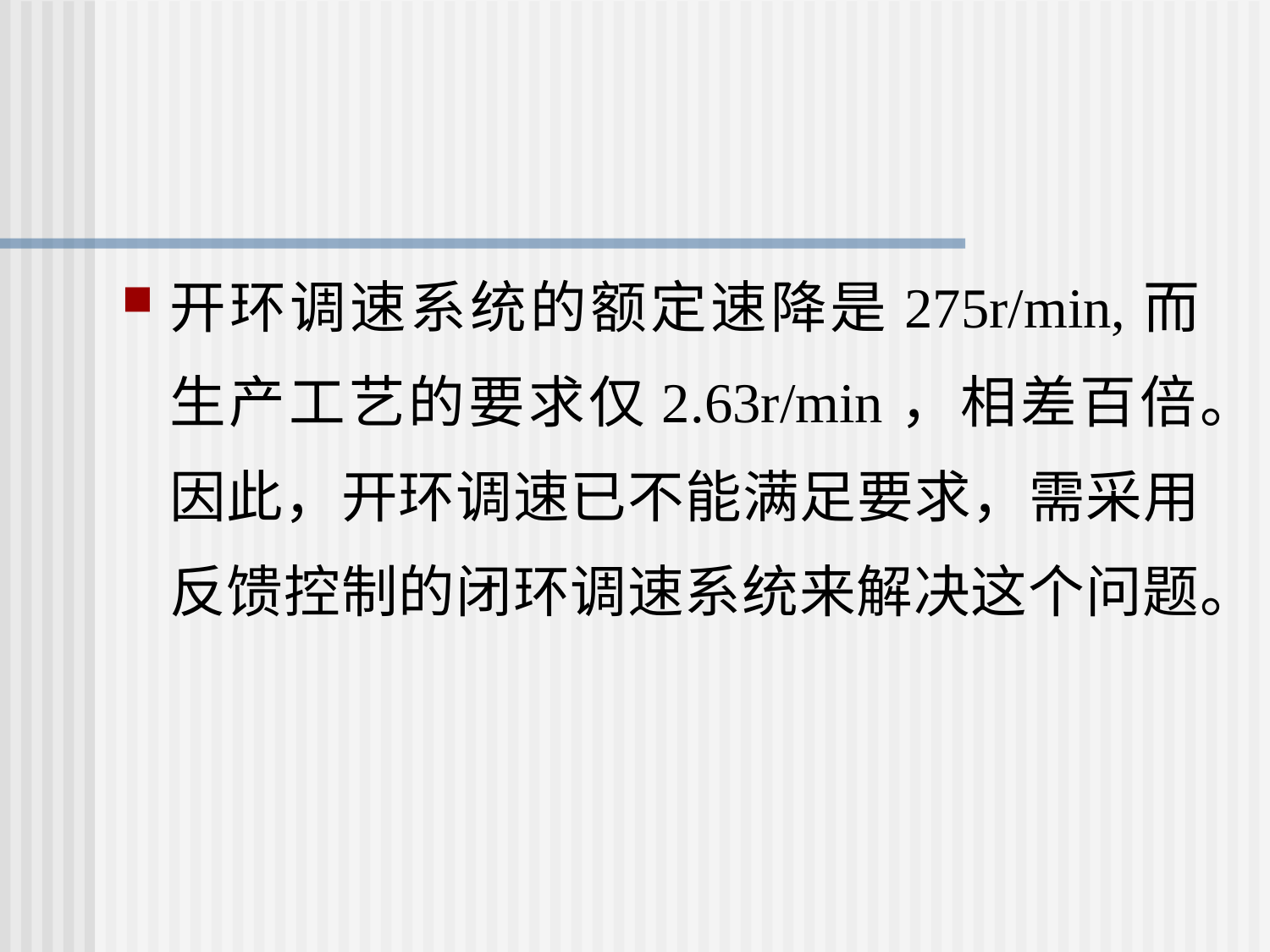

#
开环调速系统的额定速降是275r/min,而生产工艺的要求仅2.63r/min，相差百倍。因此，开环调速已不能满足要求，需采用反馈控制的闭环调速系统来解决这个问题。